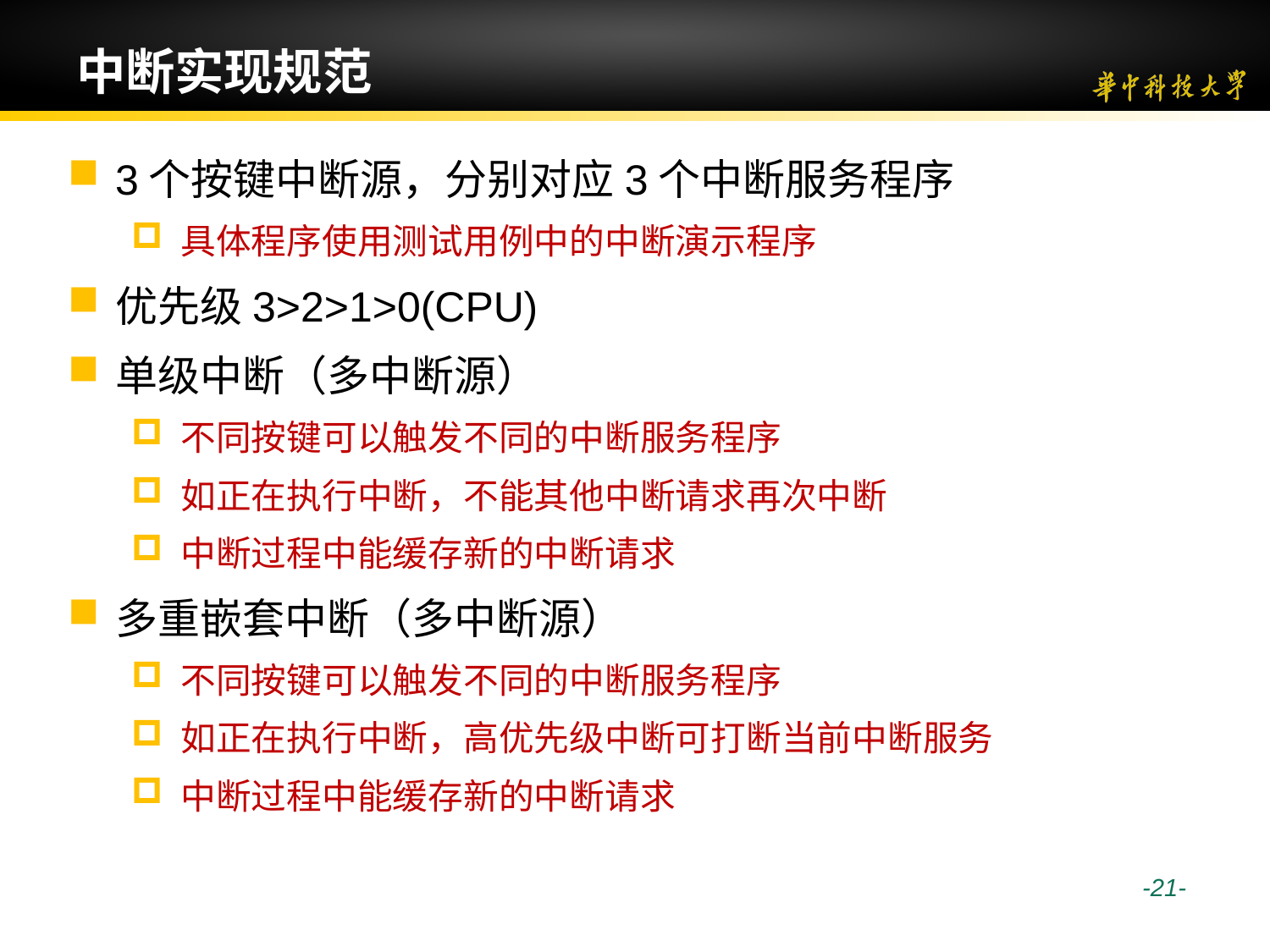

# 中断实现规范
3个按键中断源，分别对应3个中断服务程序
具体程序使用测试用例中的中断演示程序
优先级3>2>1>0(CPU)
单级中断（多中断源）
不同按键可以触发不同的中断服务程序
如正在执行中断，不能其他中断请求再次中断
中断过程中能缓存新的中断请求
多重嵌套中断（多中断源）
不同按键可以触发不同的中断服务程序
如正在执行中断，高优先级中断可打断当前中断服务
中断过程中能缓存新的中断请求

 -21-